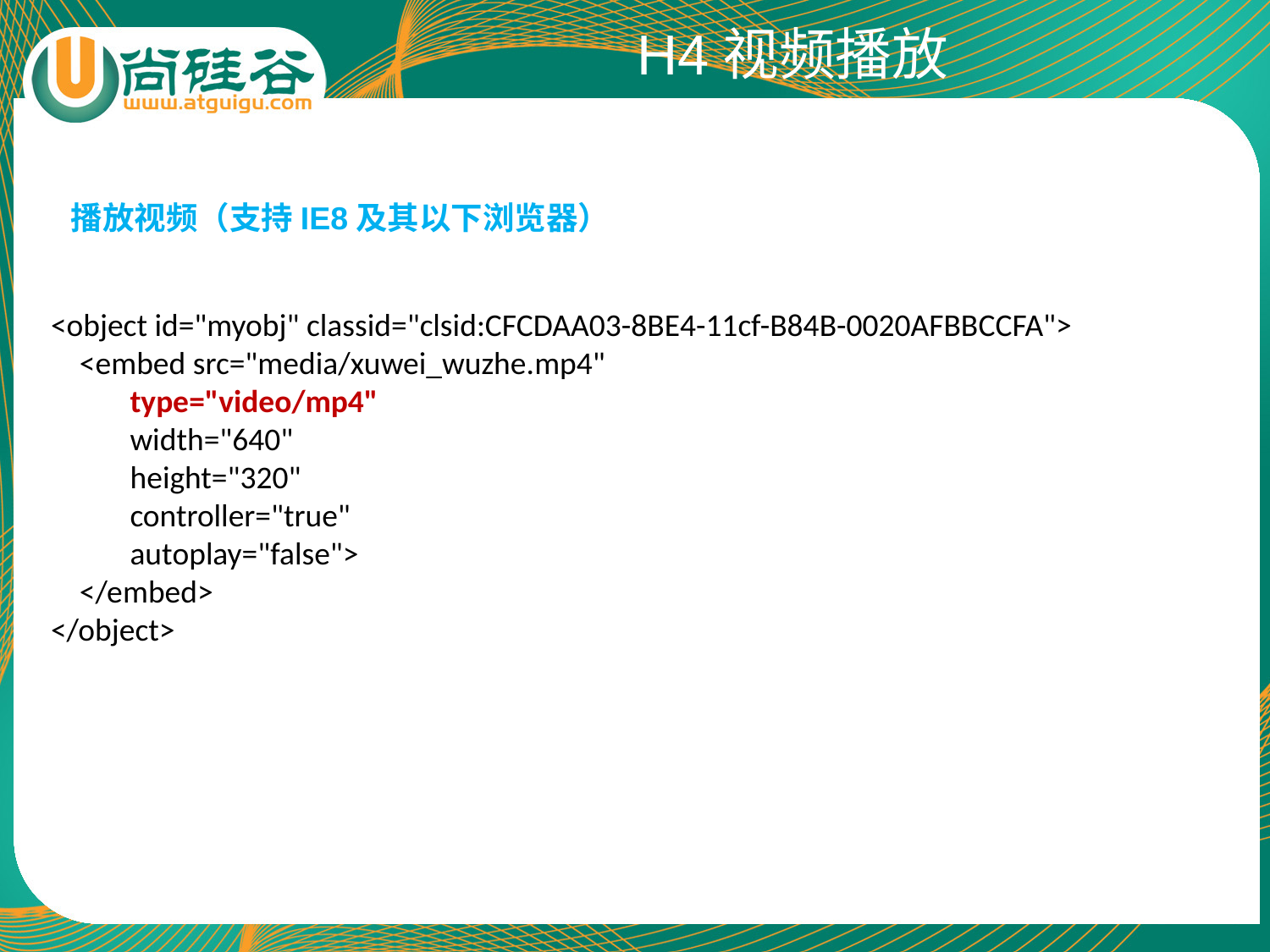

# H4视频播放
 播放视频（支持IE8及其以下浏览器）
<object id="myobj" classid="clsid:CFCDAA03-8BE4-11cf-B84B-0020AFBBCCFA">
    <embed src="media/xuwei_wuzhe.mp4"
           type="video/mp4"
           width="640"
           height="320"
           controller="true"
           autoplay="false">
    </embed>
</object>